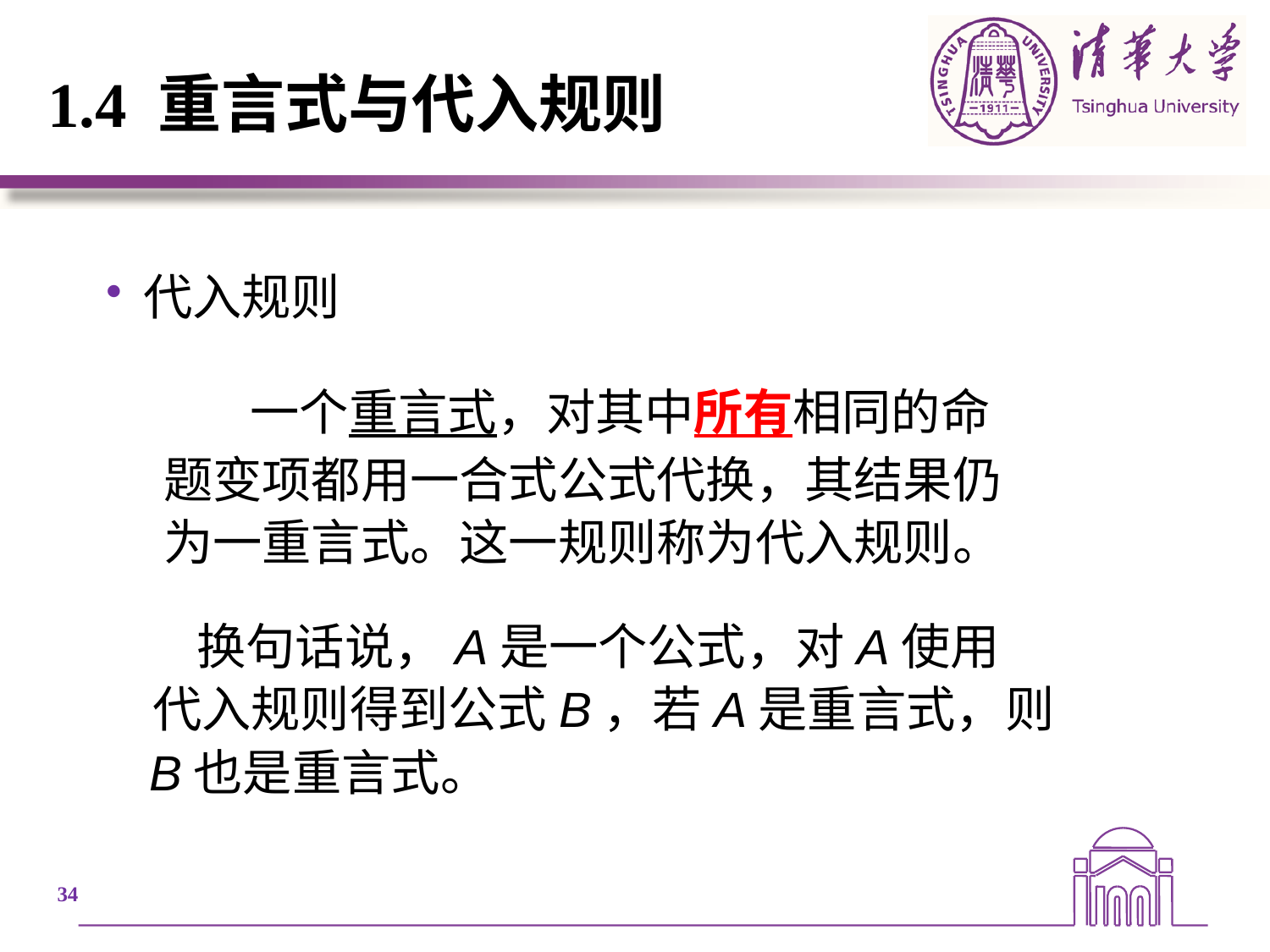

# 1.4 重言式与代入规则
代入规则
　　    一个重言式，对其中所有相同的命
    题变项都用一合式公式代换，其结果仍
    为一重言式。这一规则称为代入规则。

       换句话说，A是一个公式，对A使用
   代入规则得到公式B，若A是重言式，则
   B也是重言式。